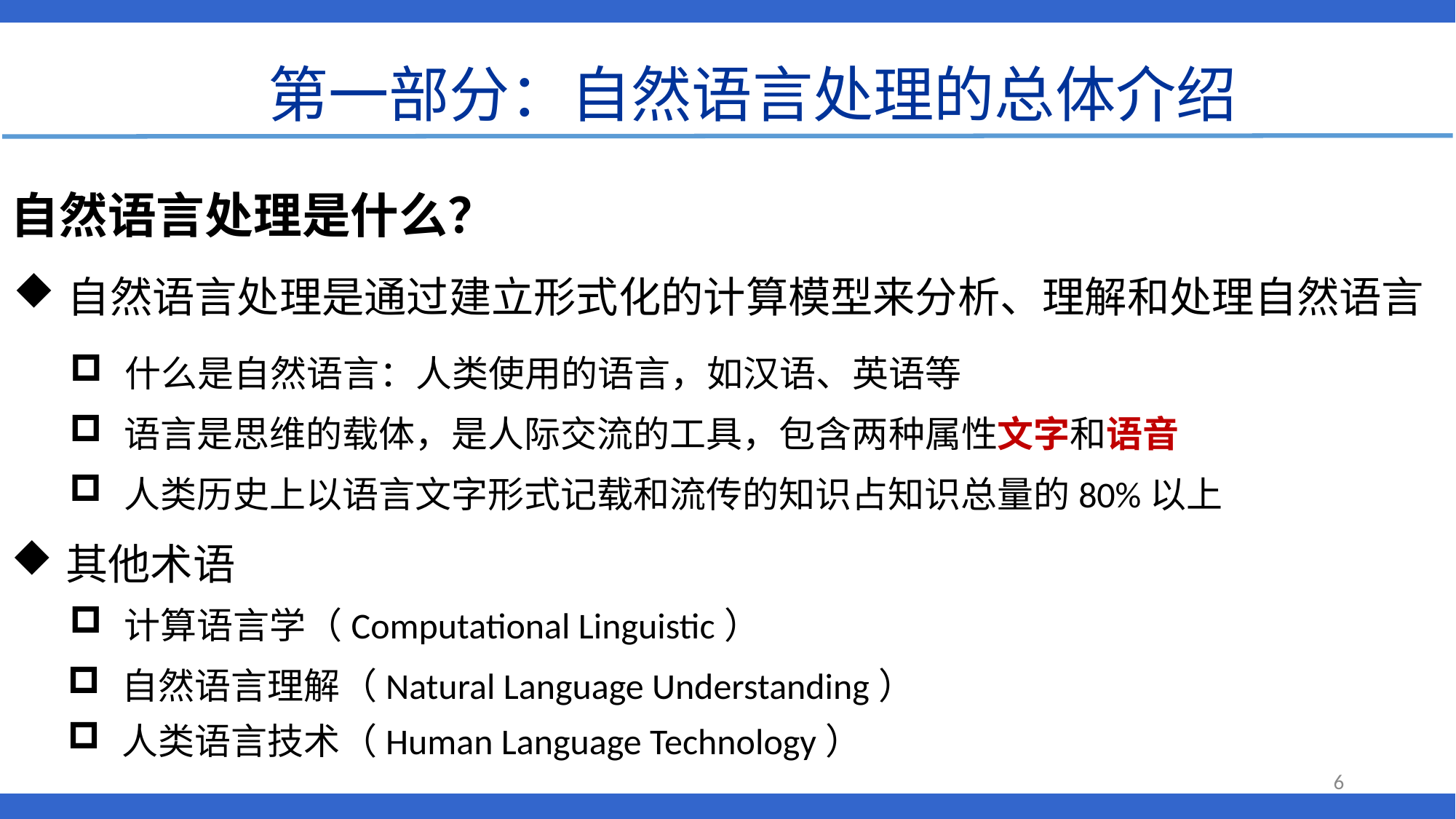

第一部分：自然语言处理的总体介绍
自然语言处理是什么？
自然语言处理是通过建立形式化的计算模型来分析、理解和处理自然语言
什么是自然语言：人类使用的语言，如汉语、英语等
语言是思维的载体，是人际交流的工具，包含两种属性文字和语音
人类历史上以语言文字形式记载和流传的知识占知识总量的80%以上
其他术语
计算语言学（Computational Linguistic）
自然语言理解（Natural Language Understanding）
人类语言技术（Human Language Technology）
6